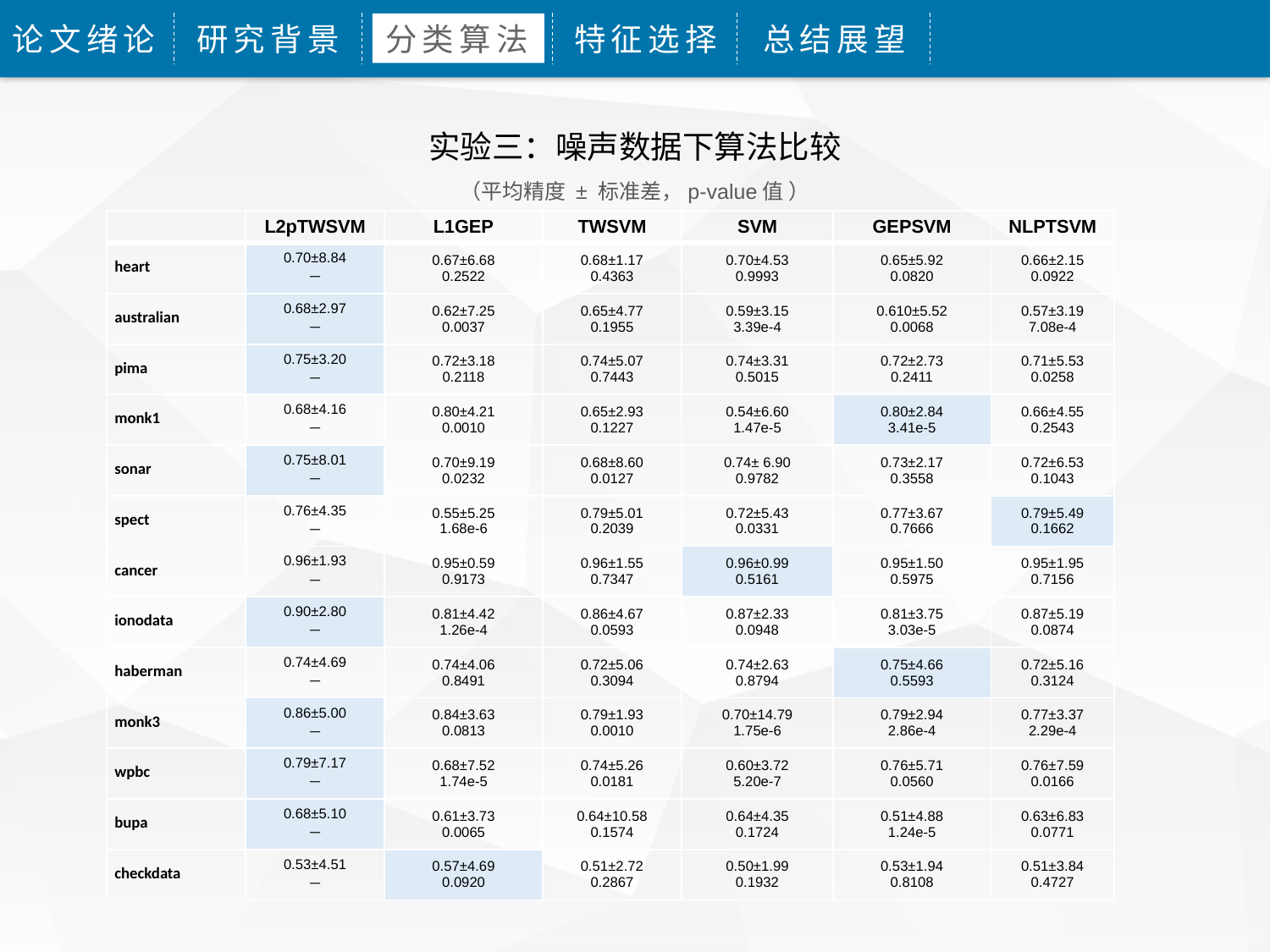

论文绪论
研究背景
分类算法
特征选择
总结展望

实验三：噪声数据下算法比较
（平均精度 ± 标准差，p-value值 ）
|  | L2pTWSVM | L1GEP | TWSVM | SVM | GEPSVM | NLPTSVM |
| --- | --- | --- | --- | --- | --- | --- |
| heart | 0.70±8.84 － | 0.67±6.68 0.2522 | 0.68±1.17 0.4363 | 0.70±4.53 0.9993 | 0.65±5.92 0.0820 | 0.66±2.15 0.0922 |
| australian | 0.68±2.97 － | 0.62±7.25 0.0037 | 0.65±4.77 0.1955 | 0.59±3.15 3.39e-4 | 0.610±5.52 0.0068 | 0.57±3.19 7.08e-4 |
| pima | 0.75±3.20 － | 0.72±3.18 0.2118 | 0.74±5.07 0.7443 | 0.74±3.31 0.5015 | 0.72±2.73 0.2411 | 0.71±5.53 0.0258 |
| monk1 | 0.68±4.16 － | 0.80±4.21 0.0010 | 0.65±2.93 0.1227 | 0.54±6.60 1.47e-5 | 0.80±2.84 3.41e-5 | 0.66±4.55 0.2543 |
| sonar | 0.75±8.01 － | 0.70±9.19 0.0232 | 0.68±8.60 0.0127 | 0.74± 6.90 0.9782 | 0.73±2.17 0.3558 | 0.72±6.53 0.1043 |
| spect | 0.76±4.35 － | 0.55±5.25 1.68e-6 | 0.79±5.01 0.2039 | 0.72±5.43 0.0331 | 0.77±3.67 0.7666 | 0.79±5.49 0.1662 |
| cancer | 0.96±1.93 － | 0.95±0.59 0.9173 | 0.96±1.55 0.7347 | 0.96±0.99 0.5161 | 0.95±1.50 0.5975 | 0.95±1.95 0.7156 |
| ionodata | 0.90±2.80 － | 0.81±4.42 1.26e-4 | 0.86±4.67 0.0593 | 0.87±2.33 0.0948 | 0.81±3.75 3.03e-5 | 0.87±5.19 0.0874 |
| haberman | 0.74±4.69 － | 0.74±4.06 0.8491 | 0.72±5.06 0.3094 | 0.74±2.63 0.8794 | 0.75±4.66 0.5593 | 0.72±5.16 0.3124 |
| monk3 | 0.86±5.00 － | 0.84±3.63 0.0813 | 0.79±1.93 0.0010 | 0.70±14.79 1.75e-6 | 0.79±2.94 2.86e-4 | 0.77±3.37 2.29e-4 |
| wpbc | 0.79±7.17 － | 0.68±7.52 1.74e-5 | 0.74±5.26 0.0181 | 0.60±3.72 5.20e-7 | 0.76±5.71 0.0560 | 0.76±7.59 0.0166 |
| bupa | 0.68±5.10 － | 0.61±3.73 0.0065 | 0.64±10.58 0.1574 | 0.64±4.35 0.1724 | 0.51±4.88 1.24e-5 | 0.63±6.83 0.0771 |
| checkdata | 0.53±4.51 － | 0.57±4.69 0.0920 | 0.51±2.72 0.2867 | 0.50±1.99 0.1932 | 0.53±1.94 0.8108 | 0.51±3.84 0.4727 |